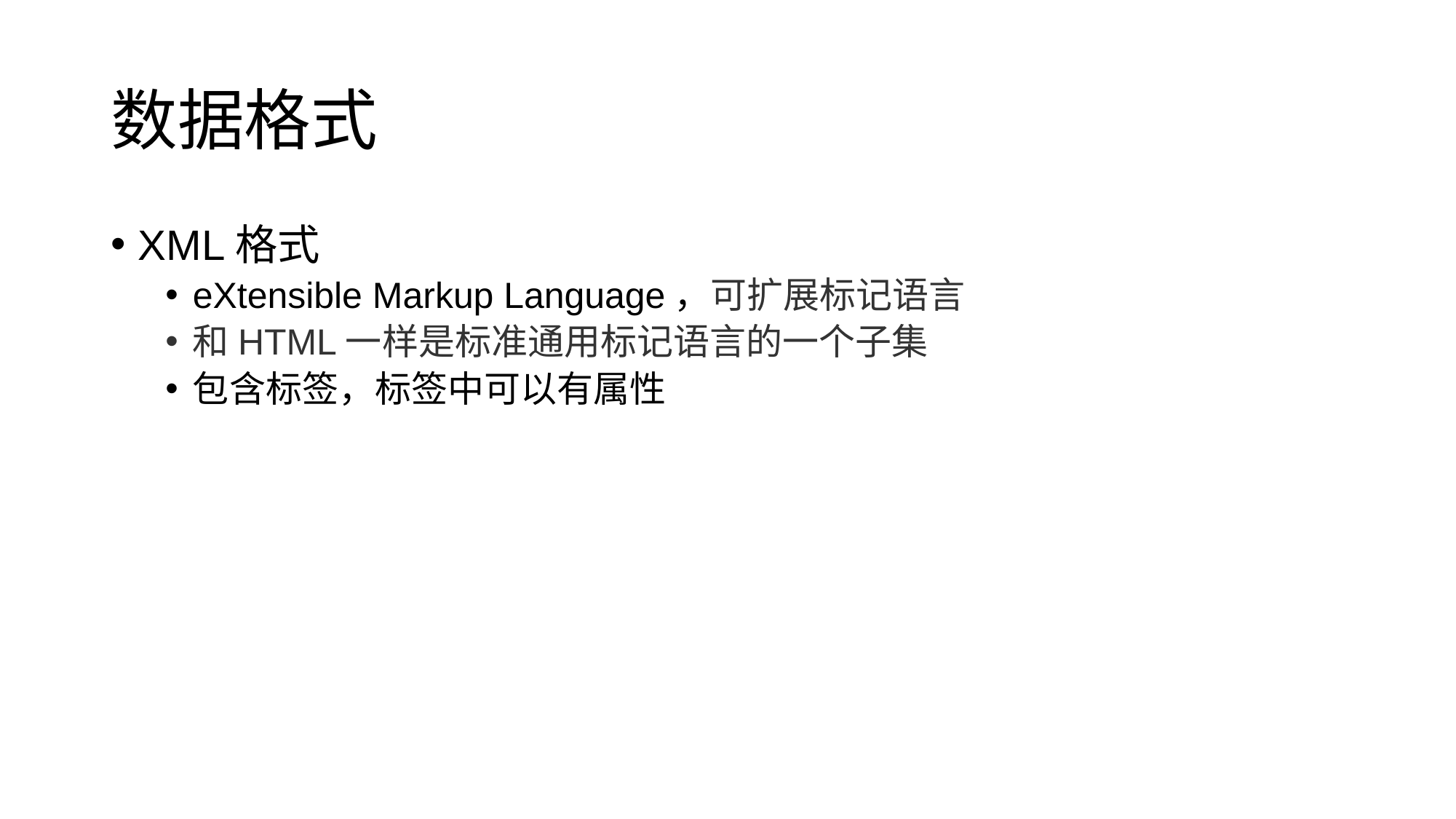

# 数据格式
XML格式
eXtensible Markup Language，可扩展标记语言
和HTML一样是标准通用标记语言的一个子集
包含标签，标签中可以有属性